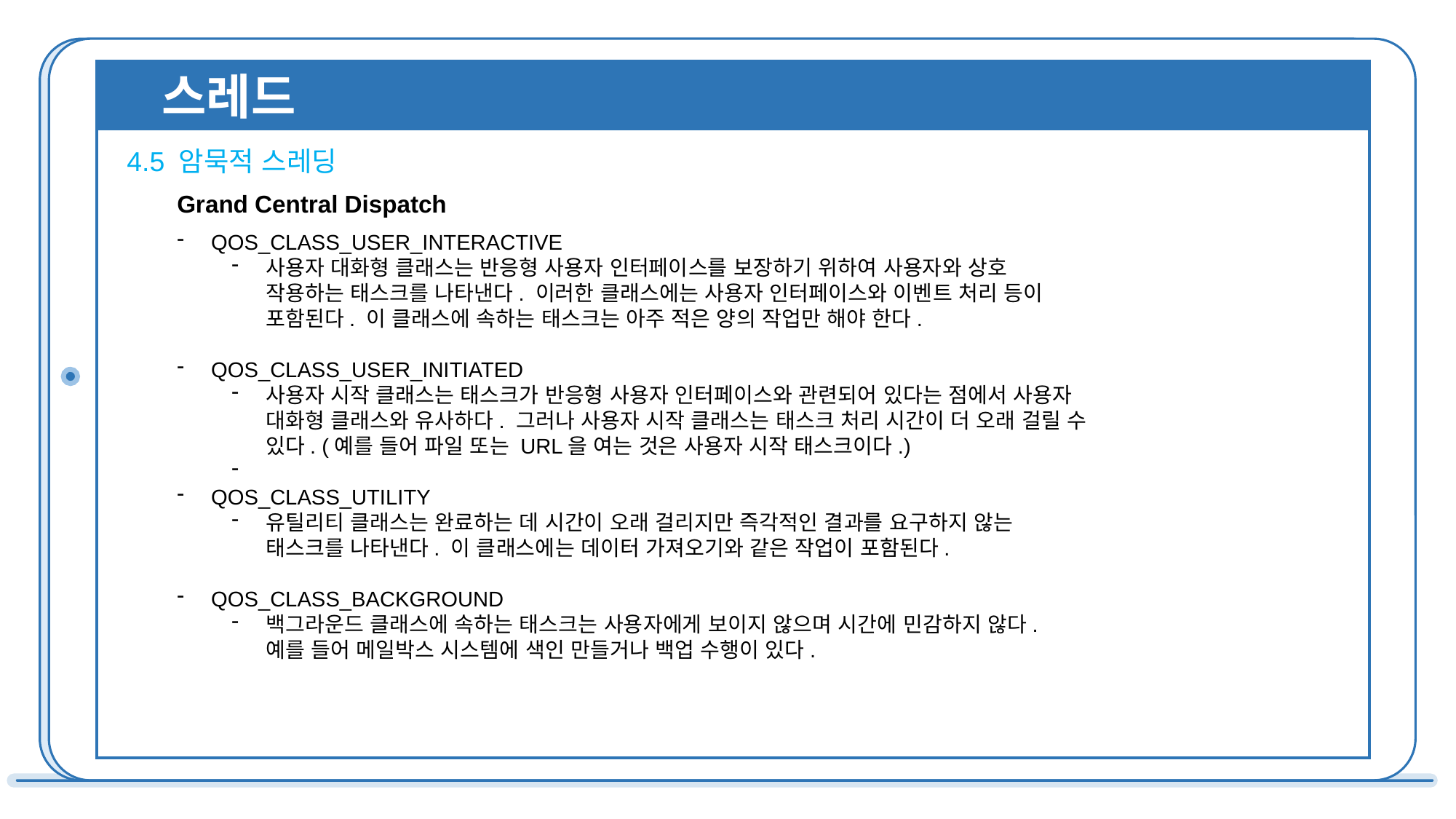

스레드

4.5 암묵적 스레딩
Grand Central Dispatch
QOS_CLASS_USER_INTERACTIVE
사용자 대화형 클래스는 반응형 사용자 인터페이스를 보장하기 위하여 사용자와 상호 작용하는 태스크를 나타낸다. 이러한 클래스에는 사용자 인터페이스와 이벤트 처리 등이 포함된다. 이 클래스에 속하는 태스크는 아주 적은 양의 작업만 해야 한다.

QOS_CLASS_USER_INITIATED
사용자 시작 클래스는 태스크가 반응형 사용자 인터페이스와 관련되어 있다는 점에서 사용자 대화형 클래스와 유사하다. 그러나 사용자 시작 클래스는 태스크 처리 시간이 더 오래 걸릴 수 있다. (예를 들어 파일 또는 URL을 여는 것은 사용자 시작 태스크이다.)

QOS_CLASS_UTILITY
유틸리티 클래스는 완료하는 데 시간이 오래 걸리지만 즉각적인 결과를 요구하지 않는 태스크를 나타낸다. 이 클래스에는 데이터 가져오기와 같은 작업이 포함된다.

QOS_CLASS_BACKGROUND
백그라운드 클래스에 속하는 태스크는 사용자에게 보이지 않으며 시간에 민감하지 않다. 예를 들어 메일박스 시스템에 색인 만들거나 백업 수행이 있다.